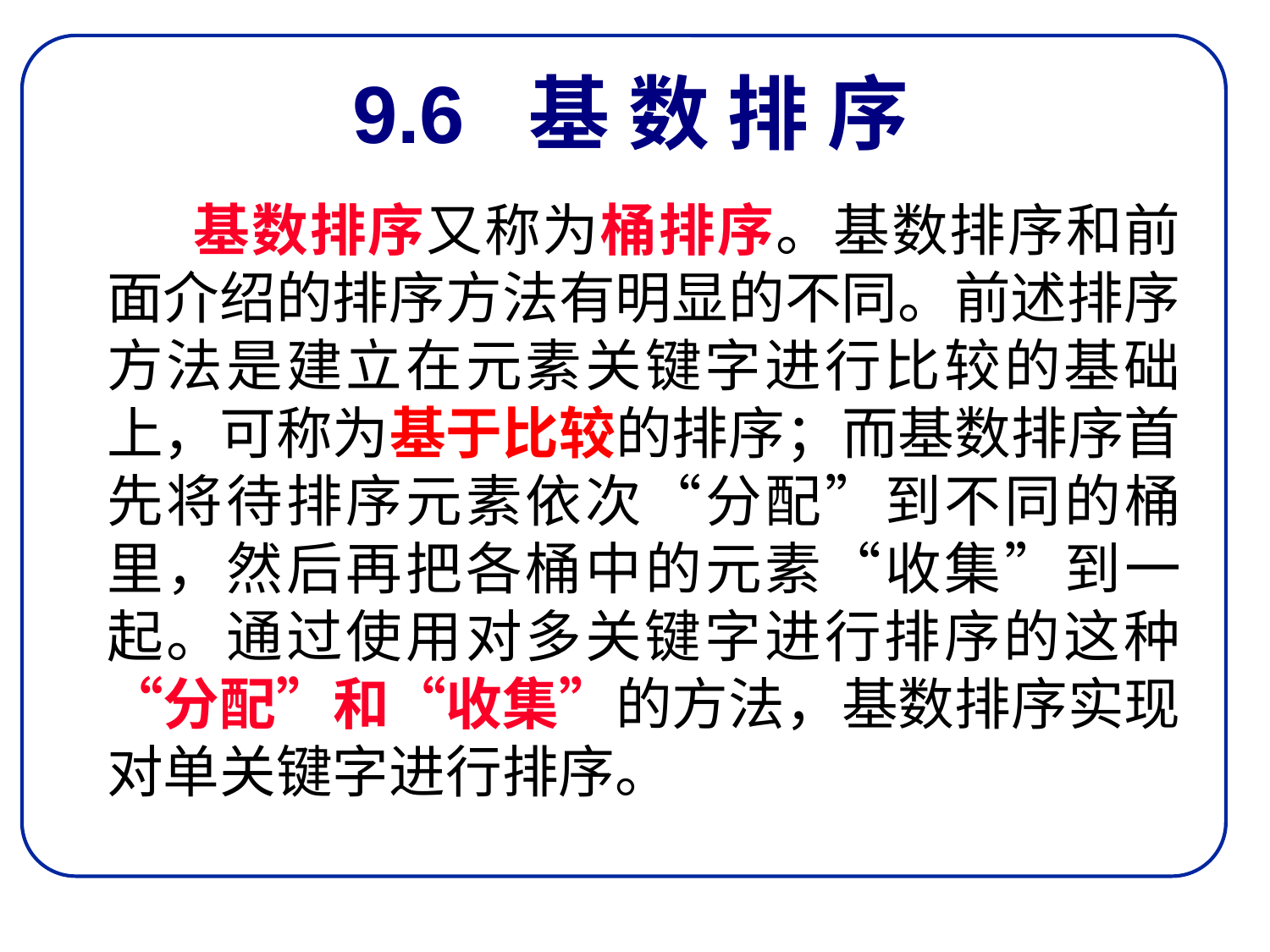

# 9.6  基 数 排 序
     基数排序又称为桶排序。基数排序和前面介绍的排序方法有明显的不同。前述排序方法是建立在元素关键字进行比较的基础上，可称为基于比较的排序；而基数排序首先将待排序元素依次“分配”到不同的桶里，然后再把各桶中的元素“收集”到一起。通过使用对多关键字进行排序的这种“分配”和“收集”的方法，基数排序实现对单关键字进行排序。